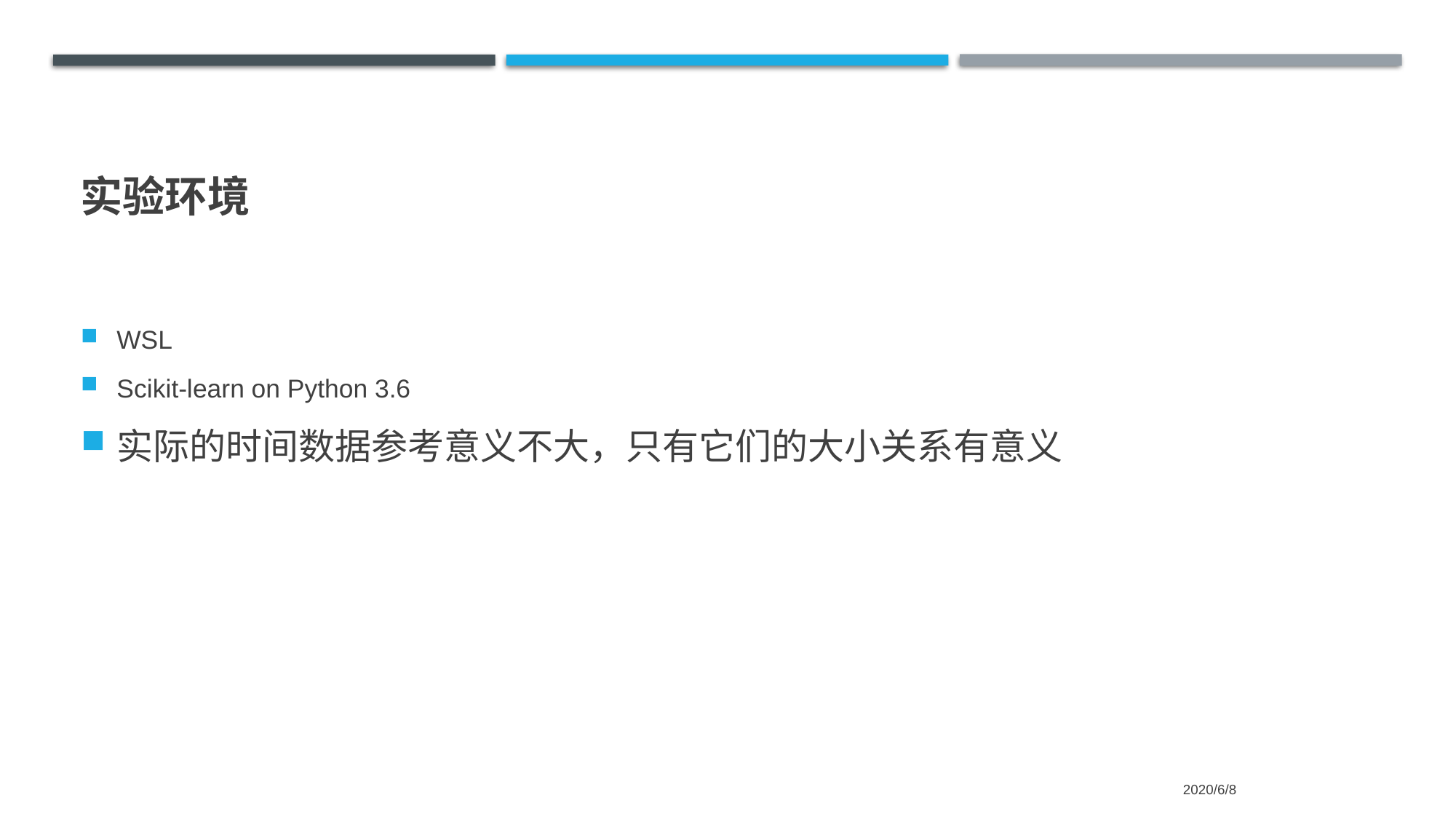

# 实验环境
WSL
Scikit-learn on Python 3.6
实际的时间数据参考意义不大，只有它们的大小关系有意义
2020/6/8